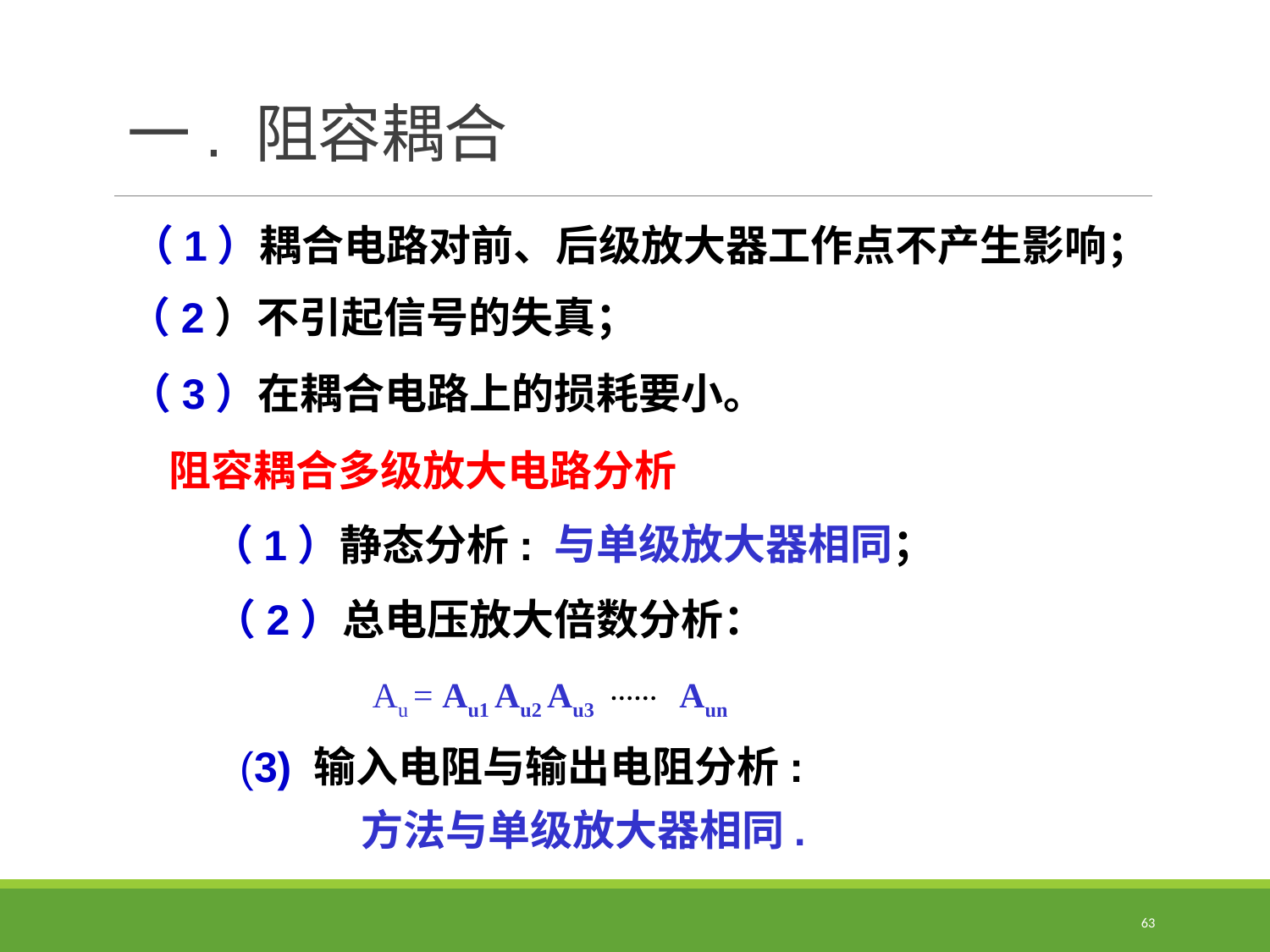

# 一. 阻容耦合
（1）耦合电路对前、后级放大器工作点不产生影响；
（2）不引起信号的失真；
（3）在耦合电路上的损耗要小。
阻容耦合多级放大电路分析
与单级放大器相同；
（1）静态分析:

（2）总电压放大倍数分析：
Au = Au1 Au2 Au3
Aun

(3) 输入电阻与输出电阻分析:
方法与单级放大器相同.
63